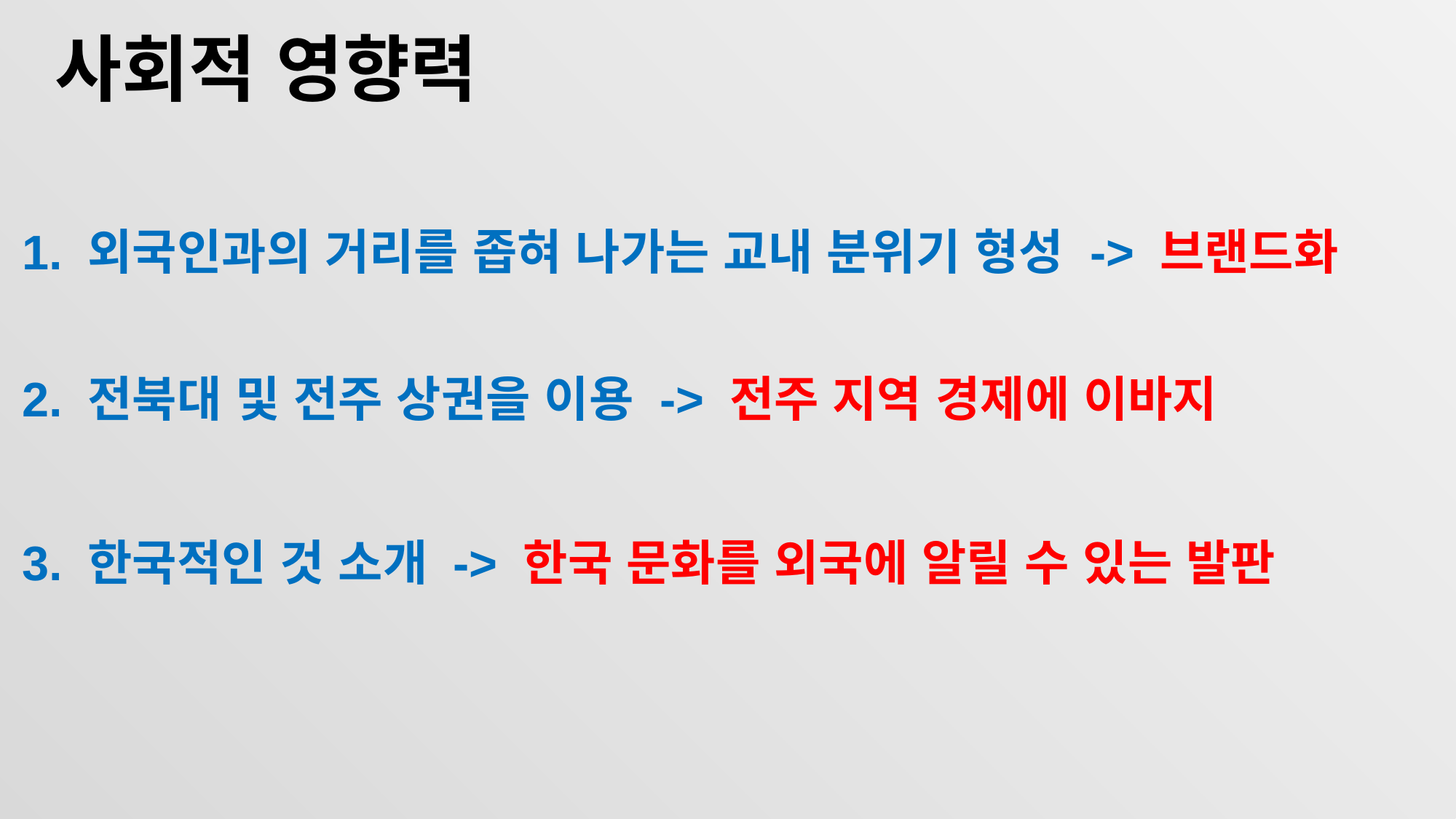

사회적 영향력
1. 외국인과의 거리를 좁혀 나가는 교내 분위기 형성 -> 브랜드화
2. 전북대 및 전주 상권을 이용 -> 전주 지역 경제에 이바지
3. 한국적인 것 소개 -> 한국 문화를 외국에 알릴 수 있는 발판